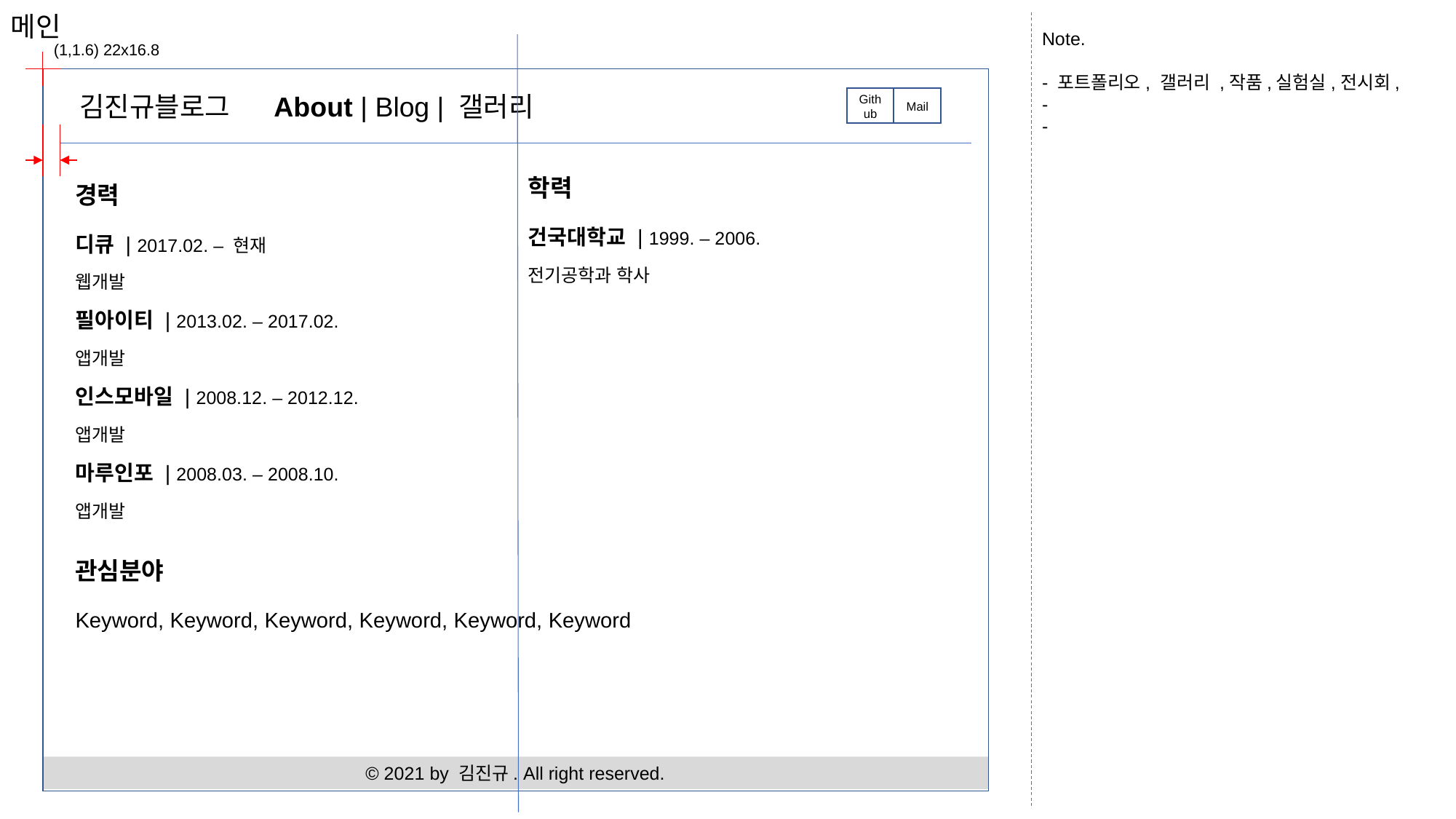

Note.

- 포트폴리오, 갤러리 ,작품,실험실,전시회,
-
-

메인
(1,1.6) 22x16.8

김진규블로그
About | Blog | 갤러리
Github
Mail
학력

건국대학교 | 1999. – 2006.

전기공학과 학사
경력

디큐 | 2017.02. – 현재

웹개발

필아이티 | 2013.02. – 2017.02.

앱개발

인스모바일 | 2008.12. – 2012.12.

앱개발

마루인포 | 2008.03. – 2008.10.

앱개발
관심분야

Keyword, Keyword, Keyword, Keyword, Keyword, Keyword
© 2021 by 김진규. All right reserved.